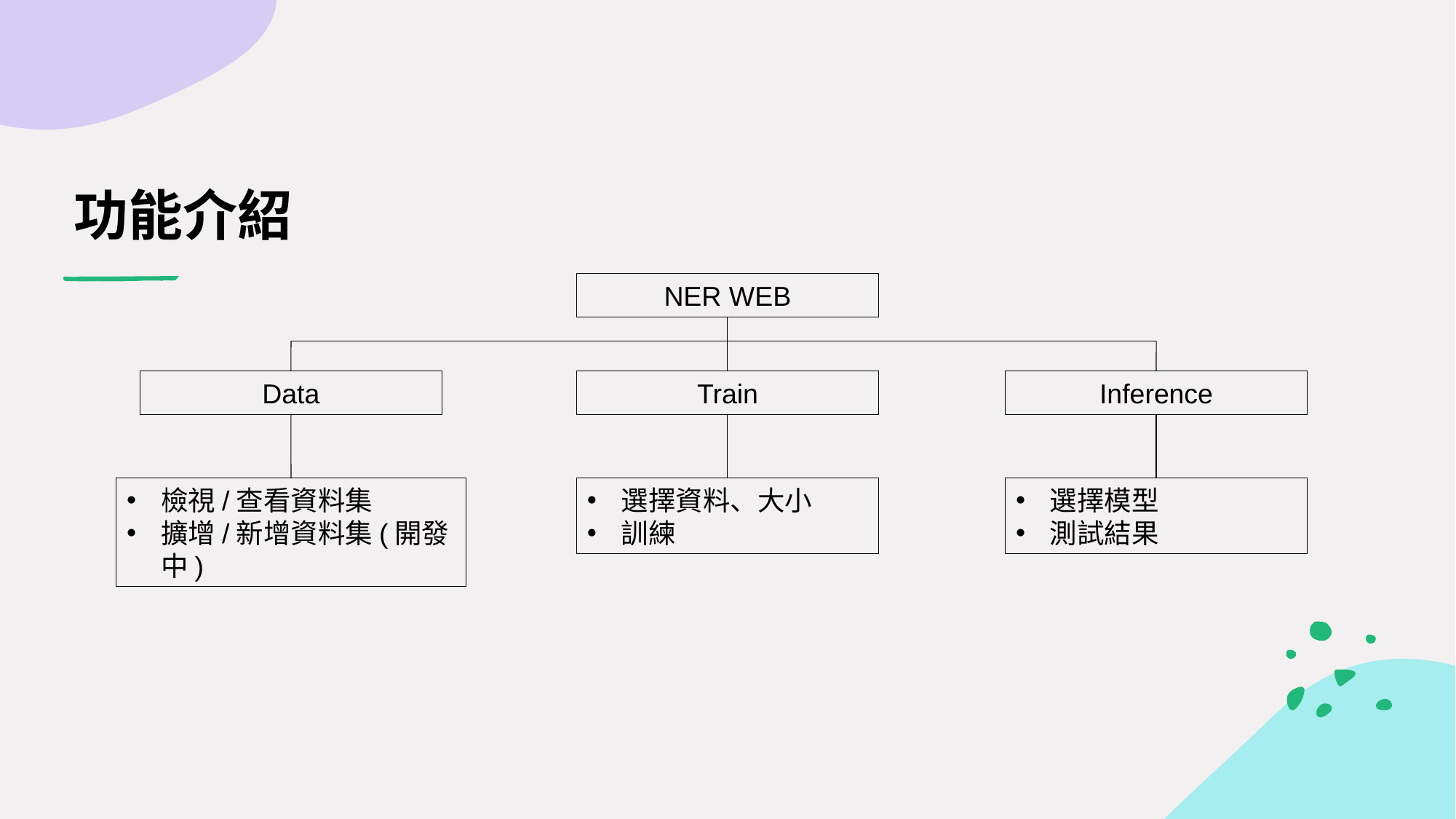

# 功能介紹
NER WEB
Data
Train
Inference
檢視/查看資料集
擴增/新增資料集(開發中)
選擇資料、大小
訓練
選擇模型
測試結果